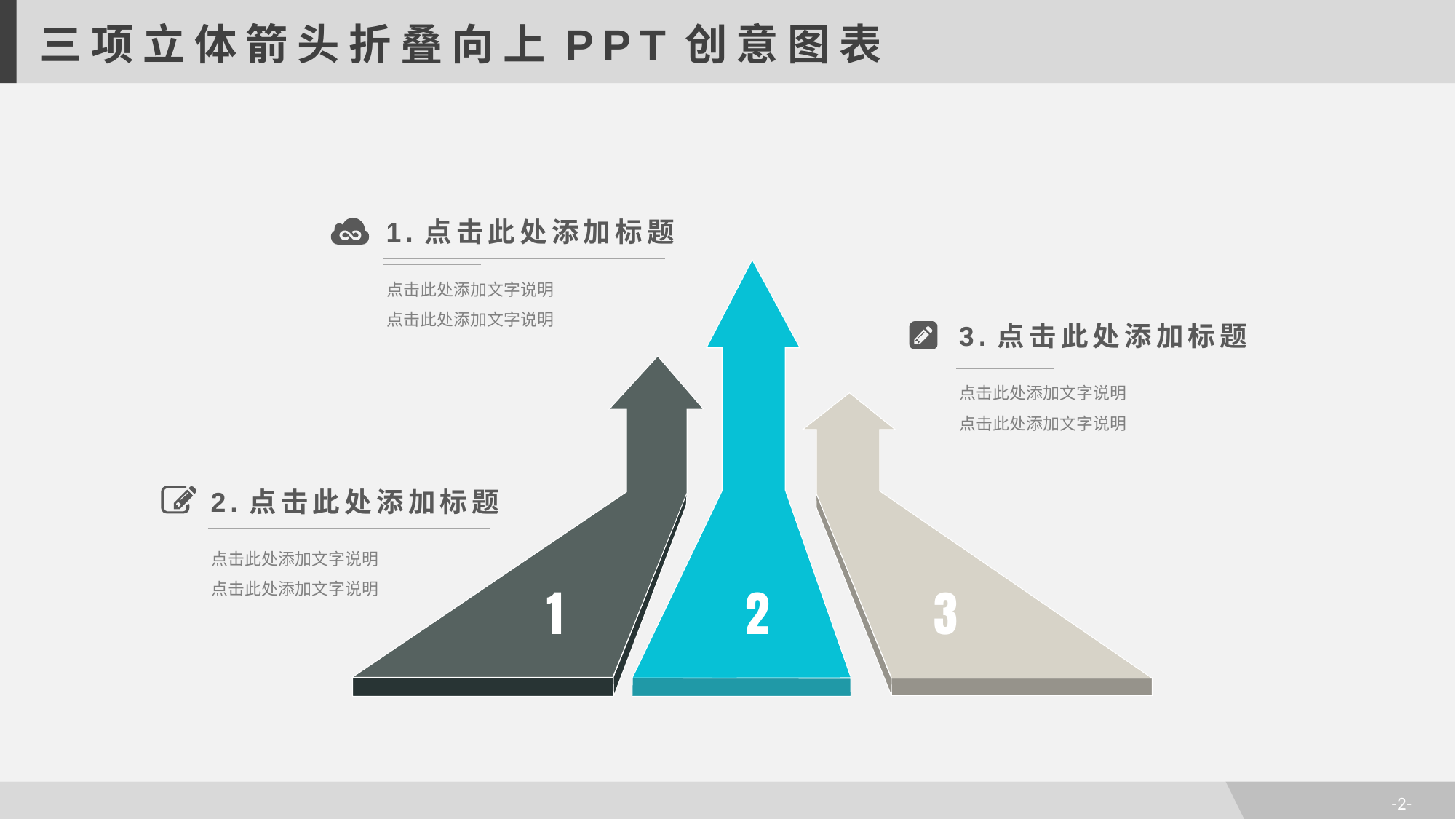

三项立体箭头折叠向上PPT创意图表
1.点击此处添加标题

点击此处添加文字说明
点击此处添加文字说明

3.点击此处添加标题

点击此处添加文字说明
点击此处添加文字说明
2.点击此处添加标题

点击此处添加文字说明
点击此处添加文字说明
1
2
3
-2-